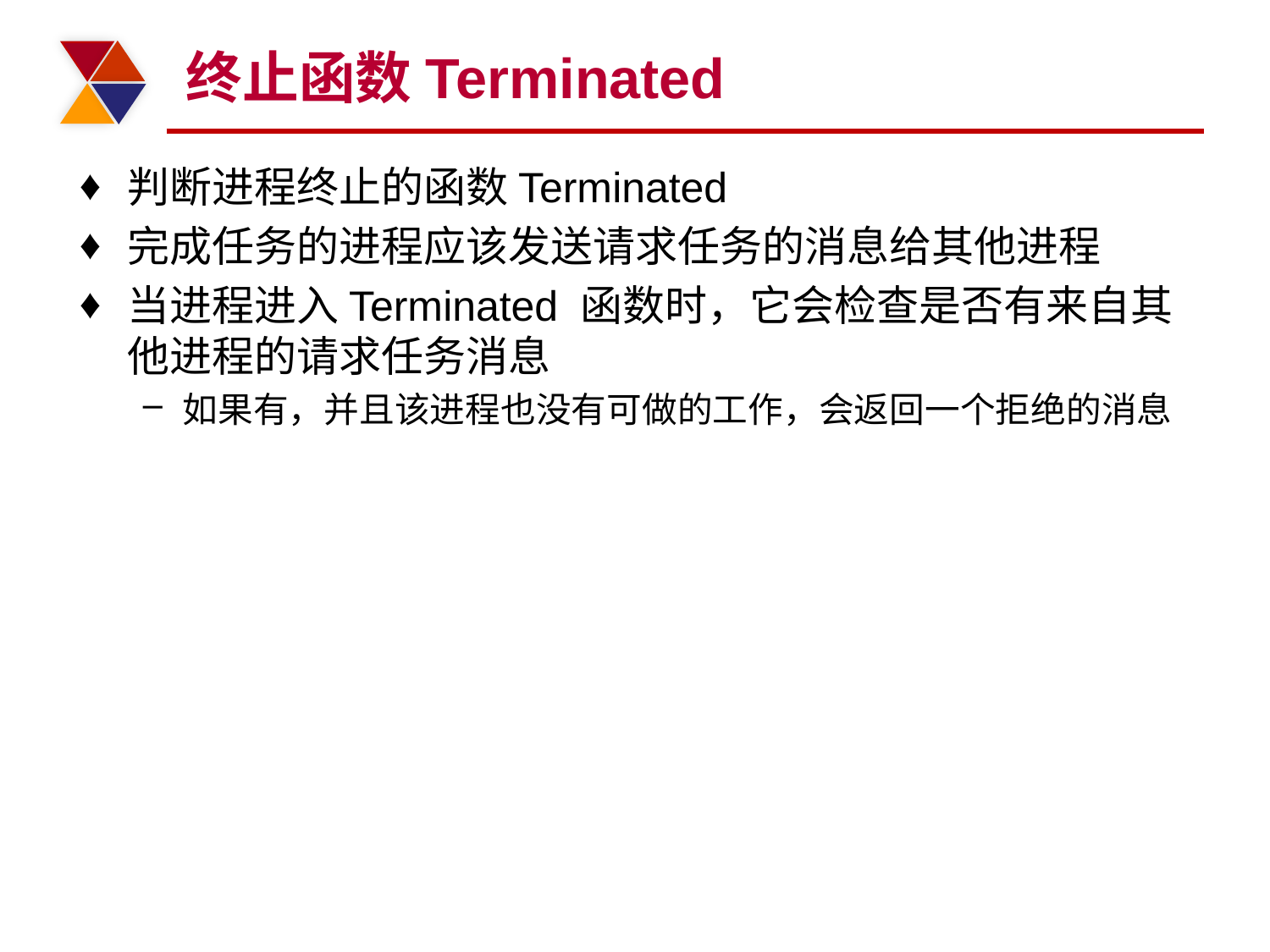

# 终止函数Terminated
判断进程终止的函数Terminated
完成任务的进程应该发送请求任务的消息给其他进程
当进程进入Terminated 函数时，它会检查是否有来自其他进程的请求任务消息
如果有，并且该进程也没有可做的工作，会返回一个拒绝的消息